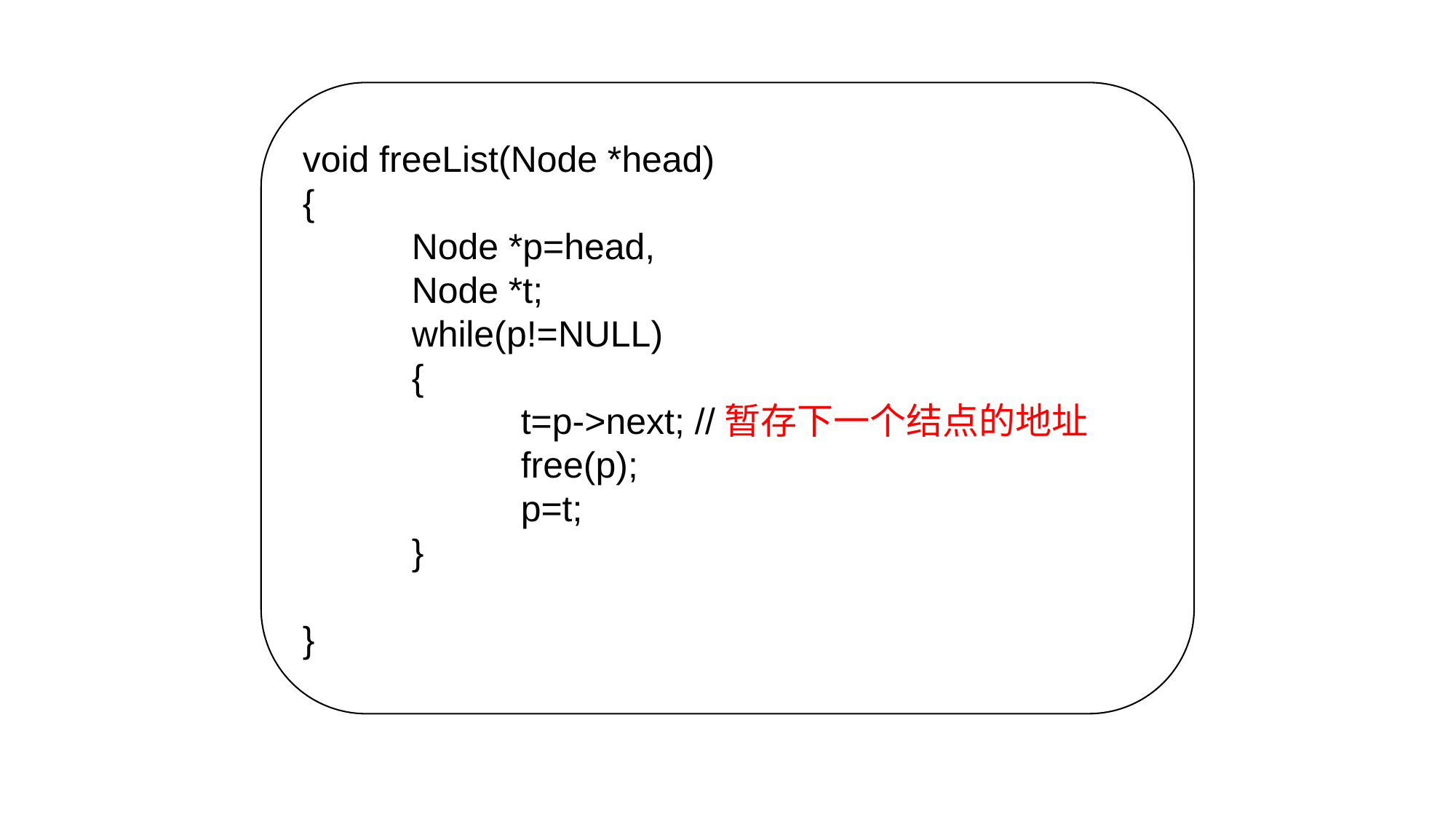

void freeList(Node *head)
{
	Node *p=head,
	Node *t;
	while(p!=NULL)
	{
		t=p->next; //暂存下一个结点的地址
		free(p);
		p=t;
	}

}